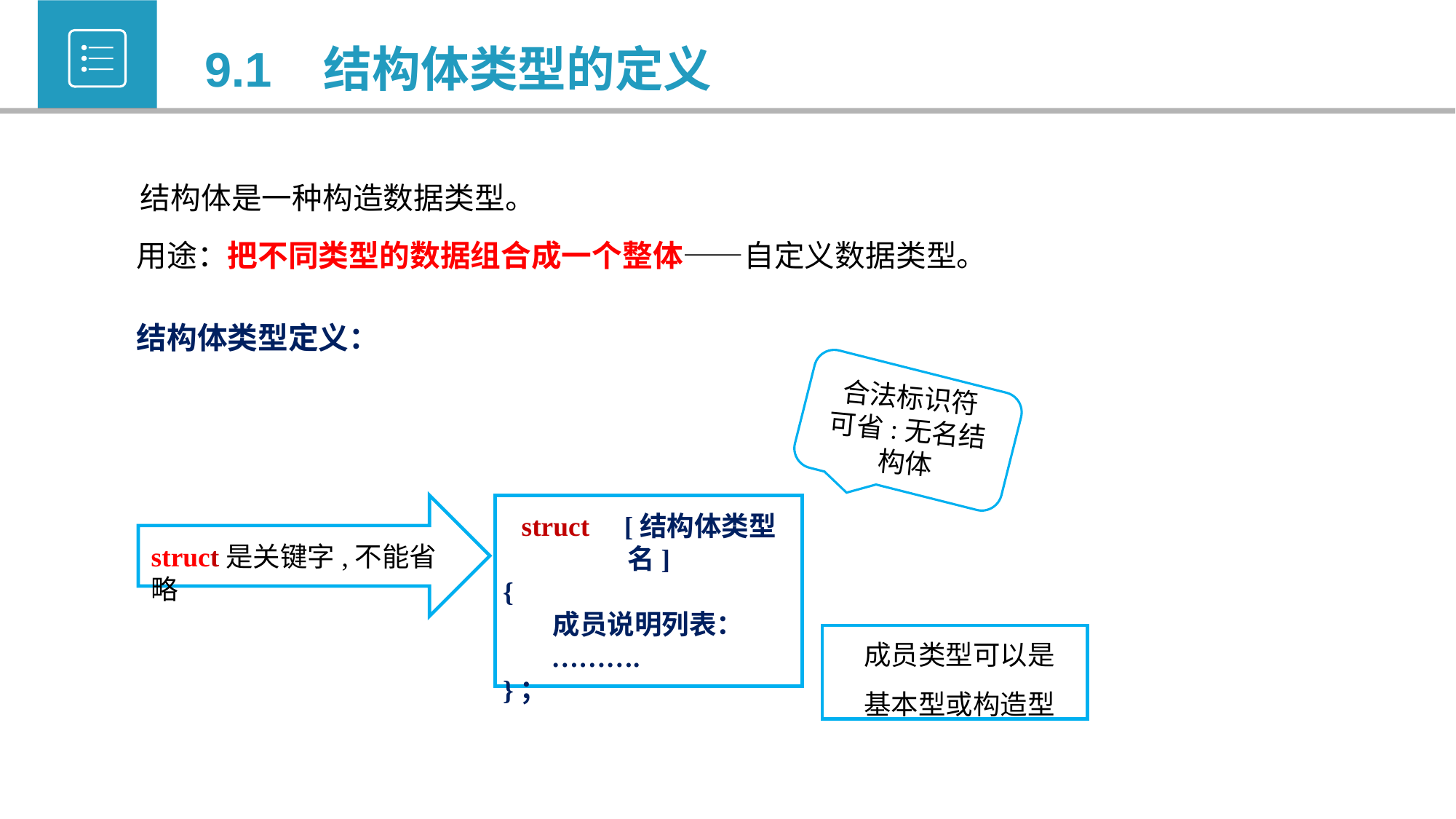

9.1   结构体类型的定义
结构体是一种构造数据类型。
用途：把不同类型的数据组合成一个整体——自定义数据类型。
结构体类型定义：

合法标识符
可省:无名结构体

struct是关键字,不能省略

struct     [结构体类型名]
{
       成员说明列表：
       ……….
}；

成员类型可以是
基本型或构造型